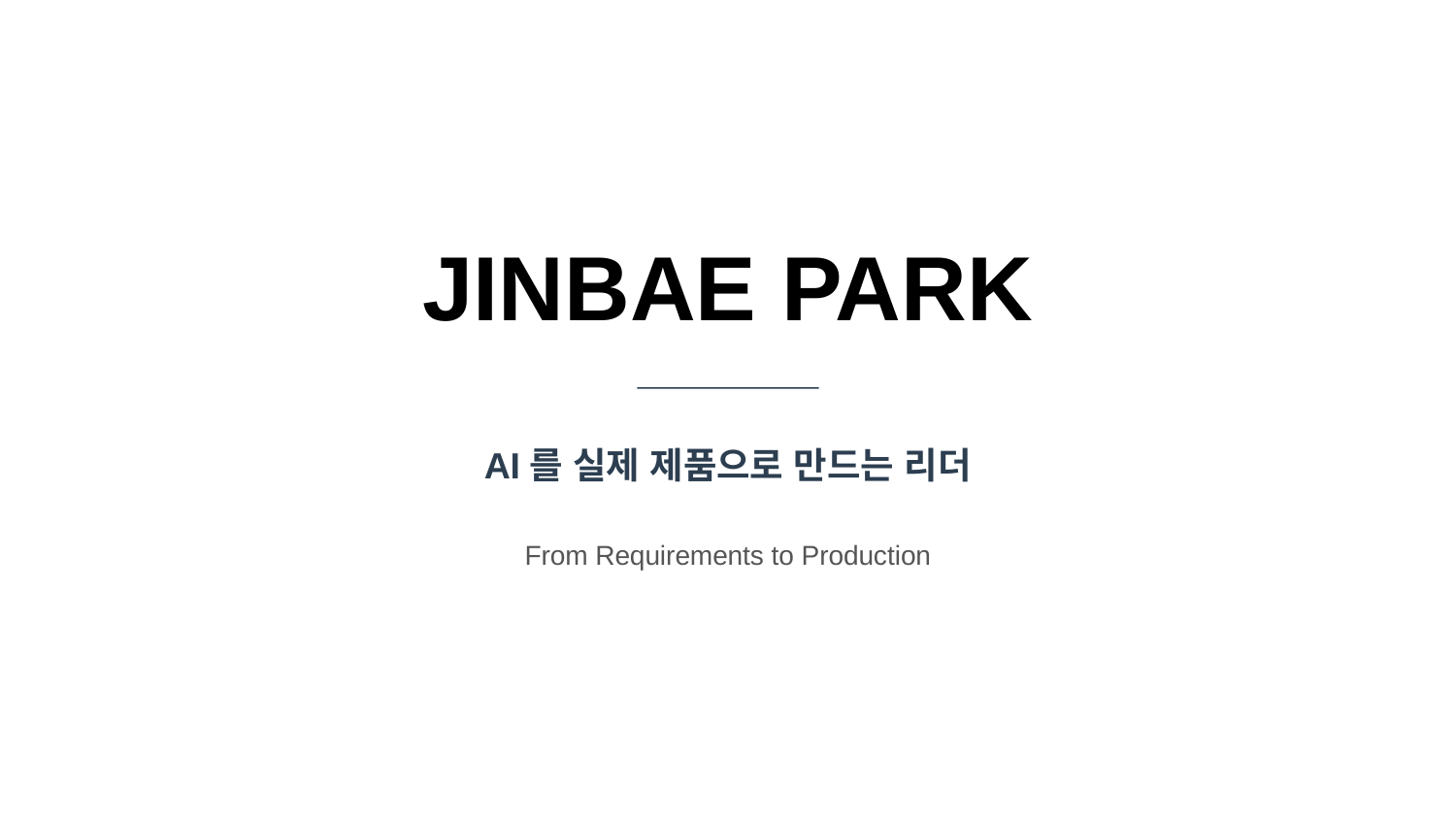

JINBAE PARK

AI를 실제 제품으로 만드는 리더
From Requirements to Production